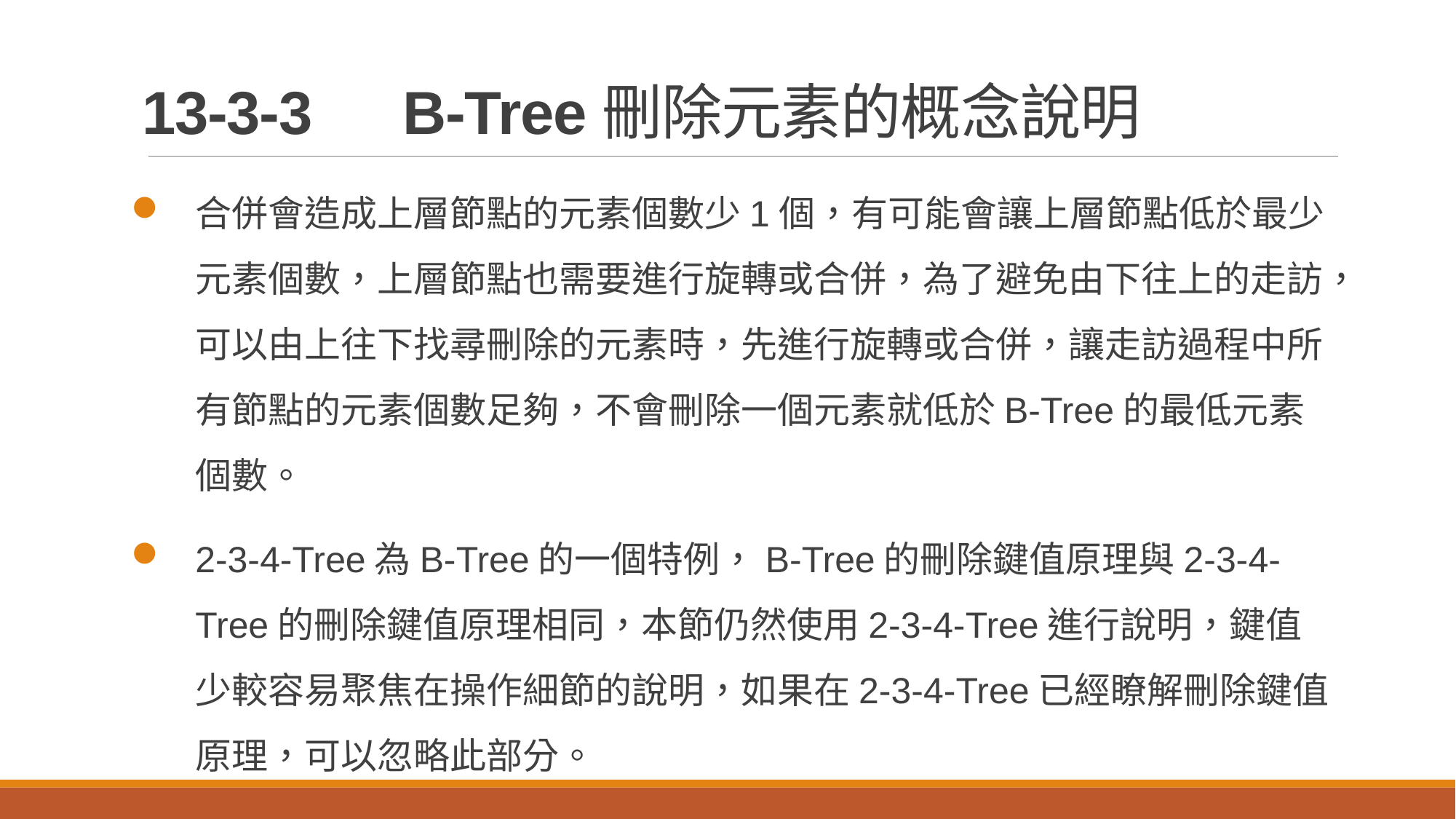

# 13-3-3　B-Tree刪除元素的概念說明
合併會造成上層節點的元素個數少1個，有可能會讓上層節點低於最少元素個數，上層節點也需要進行旋轉或合併，為了避免由下往上的走訪，可以由上往下找尋刪除的元素時，先進行旋轉或合併，讓走訪過程中所有節點的元素個數足夠，不會刪除一個元素就低於B-Tree的最低元素個數。
2-3-4-Tree為B-Tree的一個特例，B-Tree的刪除鍵值原理與2-3-4-Tree的刪除鍵值原理相同，本節仍然使用2-3-4-Tree進行說明，鍵值少較容易聚焦在操作細節的說明，如果在2-3-4-Tree已經瞭解刪除鍵值原理，可以忽略此部分。